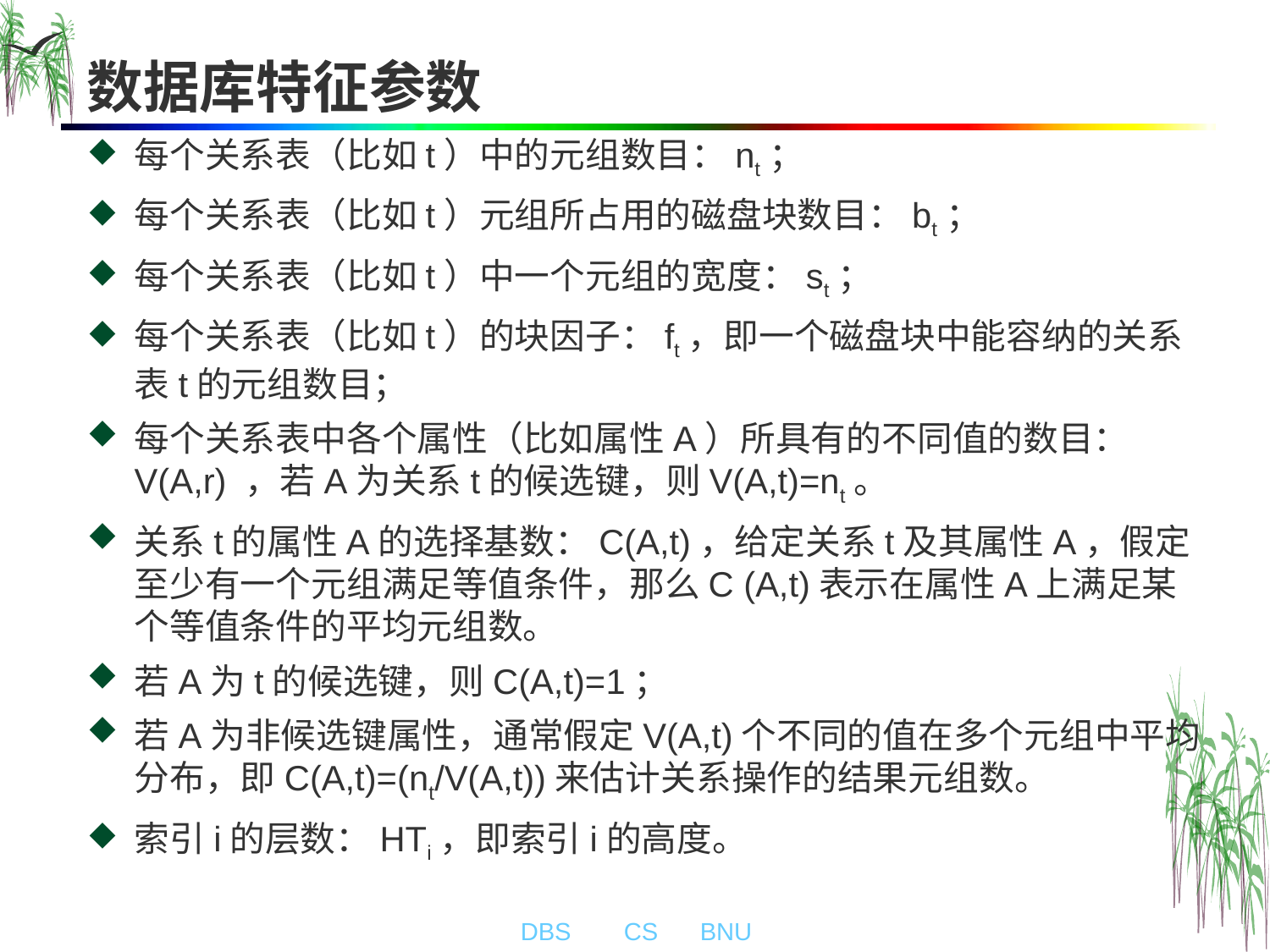

数据库特征参数
每个关系表（比如t）中的元组数目：nt；
每个关系表（比如t）元组所占用的磁盘块数目：bt；
每个关系表（比如t）中一个元组的宽度：st；
每个关系表（比如t）的块因子：ft，即一个磁盘块中能容纳的关系表t的元组数目；
每个关系表中各个属性（比如属性A）所具有的不同值的数目：V(A,r) ，若A为关系t的候选键，则V(A,t)=nt。
关系t的属性A的选择基数：C(A,t)，给定关系t及其属性A，假定至少有一个元组满足等值条件，那么C (A,t)表示在属性A上满足某个等值条件的平均元组数。
若A为t的候选键，则C(A,t)=1；
若A为非候选键属性，通常假定V(A,t)个不同的值在多个元组中平均分布，即C(A,t)=(nt/V(A,t))来估计关系操作的结果元组数。
索引i的层数：HTi，即索引i的高度。